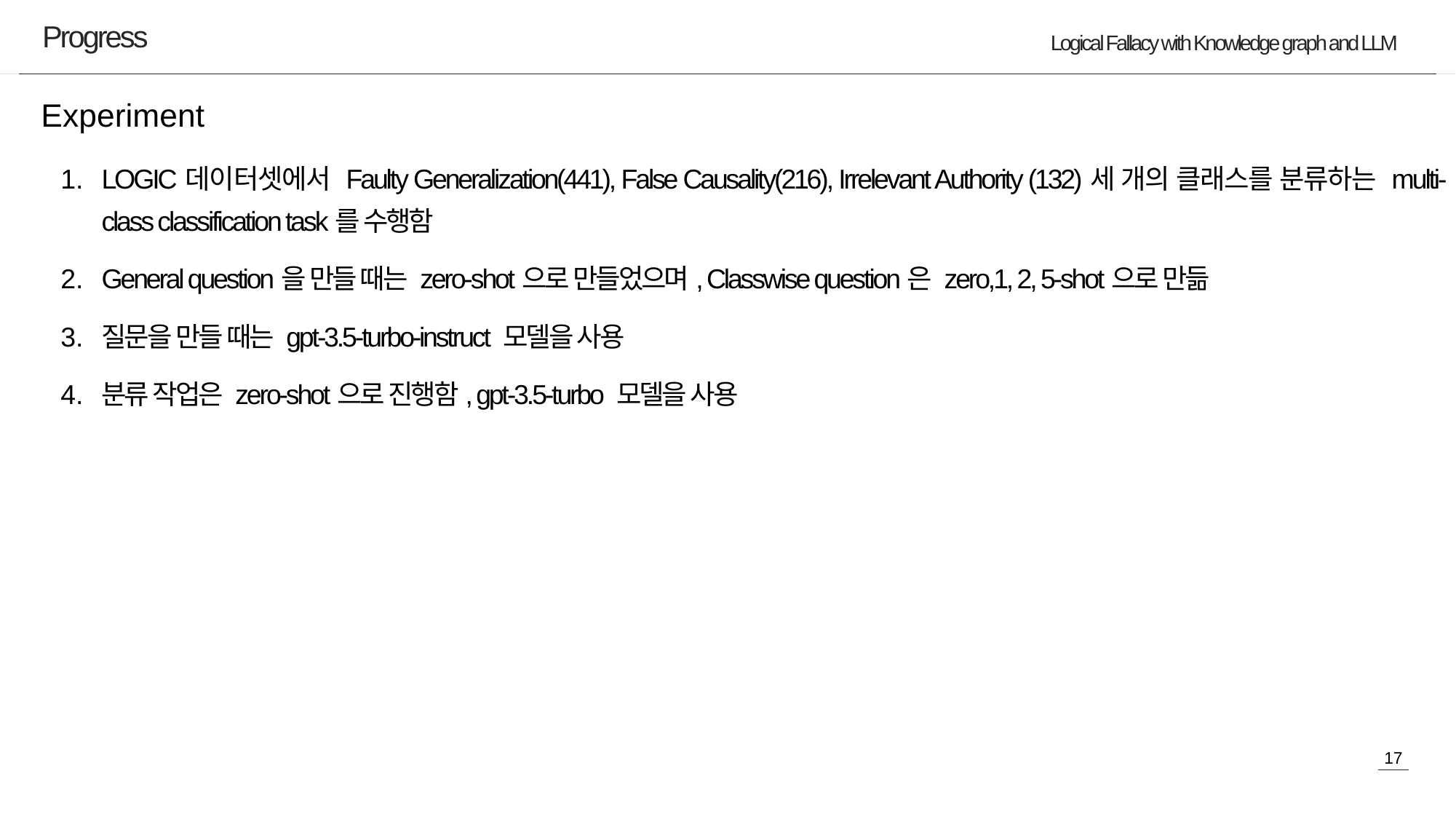

Progress
Experiment
LOGIC데이터셋에서 Faulty Generalization(441), False Causality(216), Irrelevant Authority (132)세 개의 클래스를 분류하는 multi-class classification task를 수행함
General question을 만들 때는 zero-shot으로 만들었으며, Classwise question은 zero,1, 2, 5-shot으로 만듦
질문을 만들 때는 gpt-3.5-turbo-instruct 모델을 사용
분류 작업은 zero-shot으로 진행함, gpt-3.5-turbo 모델을 사용